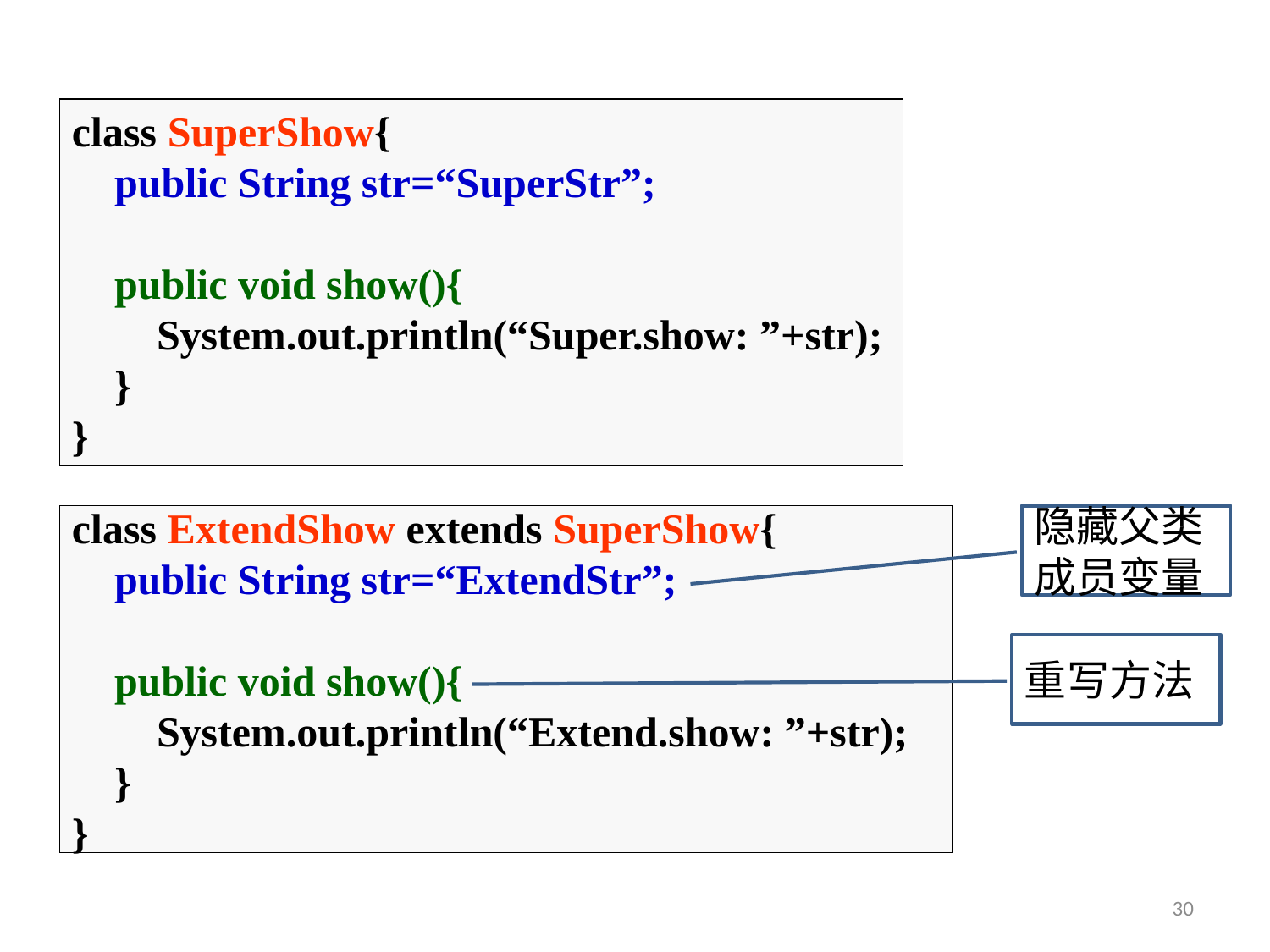

class SuperShow{
    public String str=“SuperStr”;

    public void show(){
        System.out.println(“Super.show: ”+str);
    }
}
class ExtendShow extends SuperShow{
    public String str=“ExtendStr”;

    public void show(){
        System.out.println(“Extend.show: ”+str);
    }
}
隐藏父类成员变量
重写方法
30